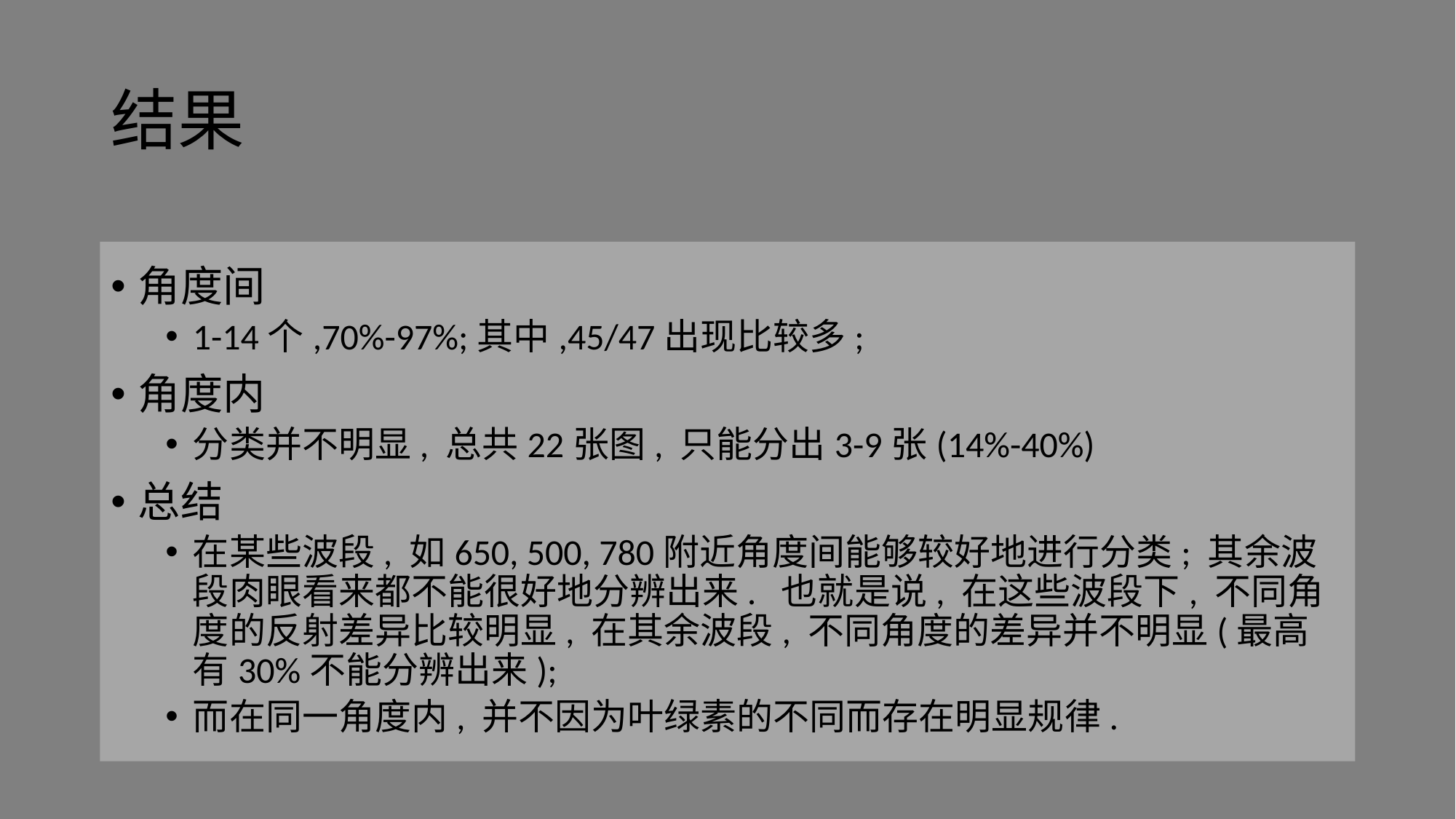

# 结果
角度间
1-14个,70%-97%;其中,45/47出现比较多;
角度内
分类并不明显, 总共22张图, 只能分出3-9张(14%-40%)
总结
在某些波段, 如650, 500, 780附近角度间能够较好地进行分类; 其余波段肉眼看来都不能很好地分辨出来.  也就是说, 在这些波段下, 不同角度的反射差异比较明显, 在其余波段, 不同角度的差异并不明显(最高有30%不能分辨出来);
而在同一角度内, 并不因为叶绿素的不同而存在明显规律.